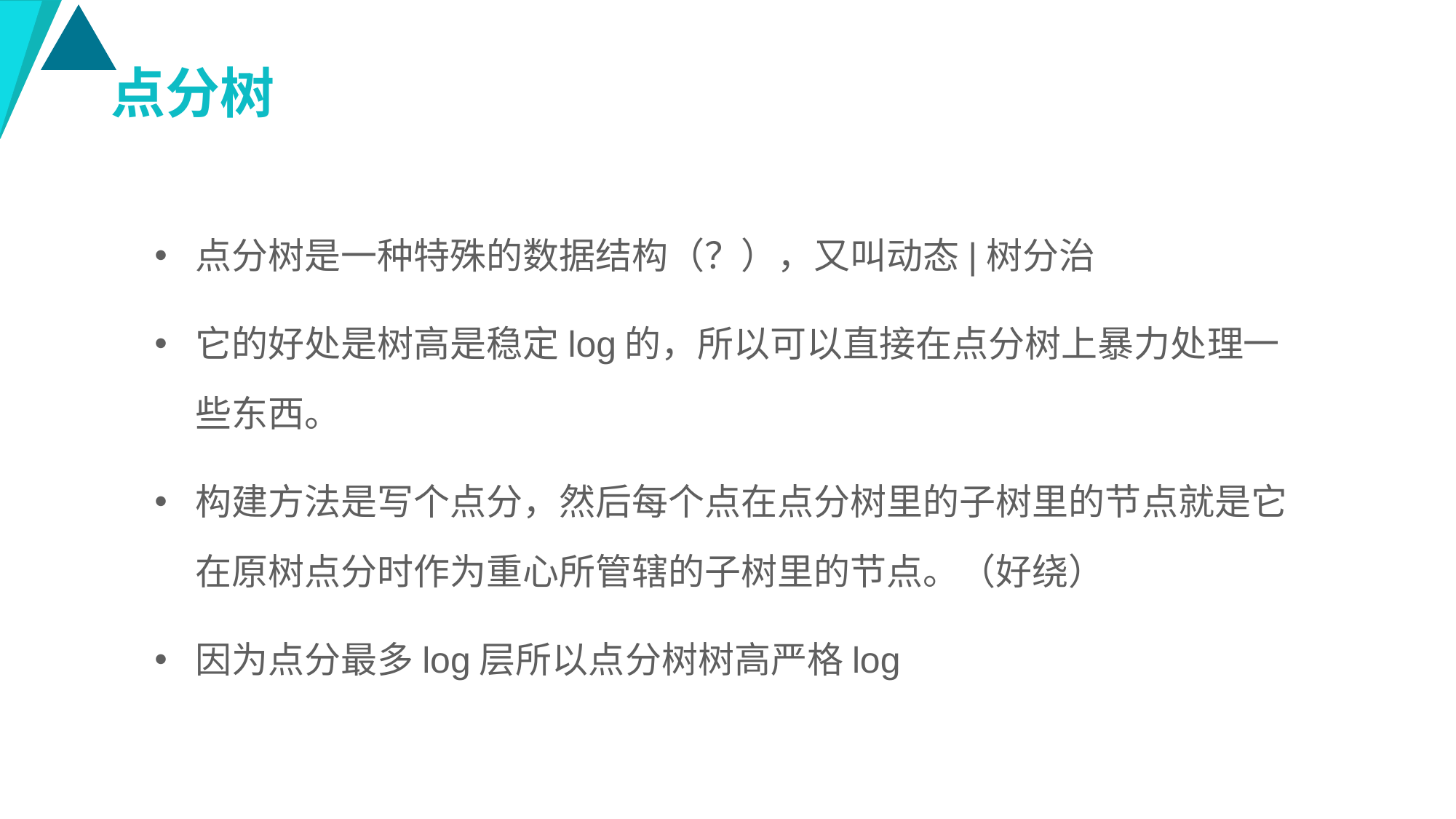

# 点分树
点分树是一种特殊的数据结构（？），又叫动态|树分治
它的好处是树高是稳定log的，所以可以直接在点分树上暴力处理一些东西。
构建方法是写个点分，然后每个点在点分树里的子树里的节点就是它在原树点分时作为重心所管辖的子树里的节点。（好绕）
因为点分最多log层所以点分树树高严格log